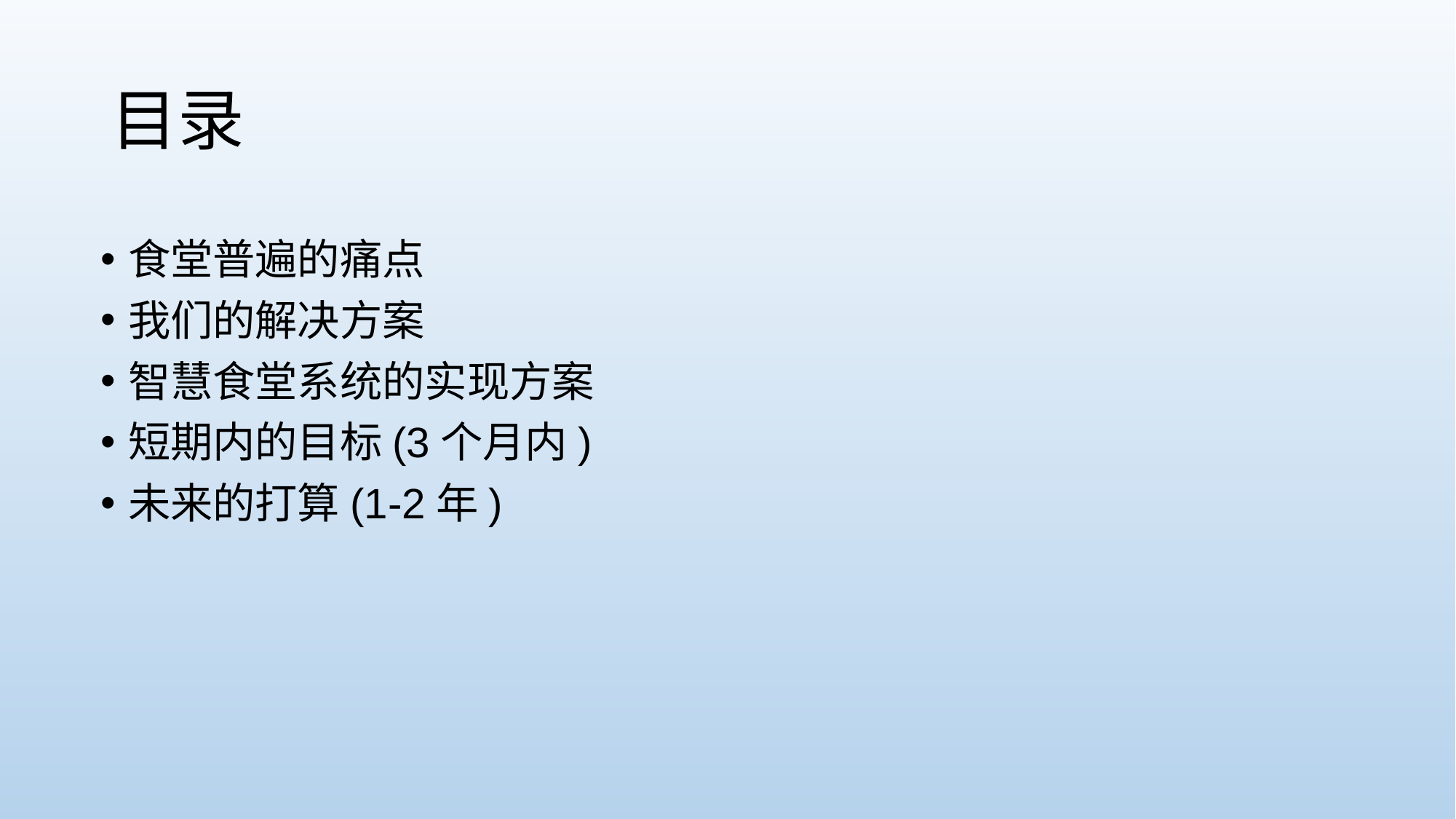

# 目录
食堂普遍的痛点
我们的解决方案
智慧食堂系统的实现方案
短期内的目标(3个月内)
未来的打算(1-2年)